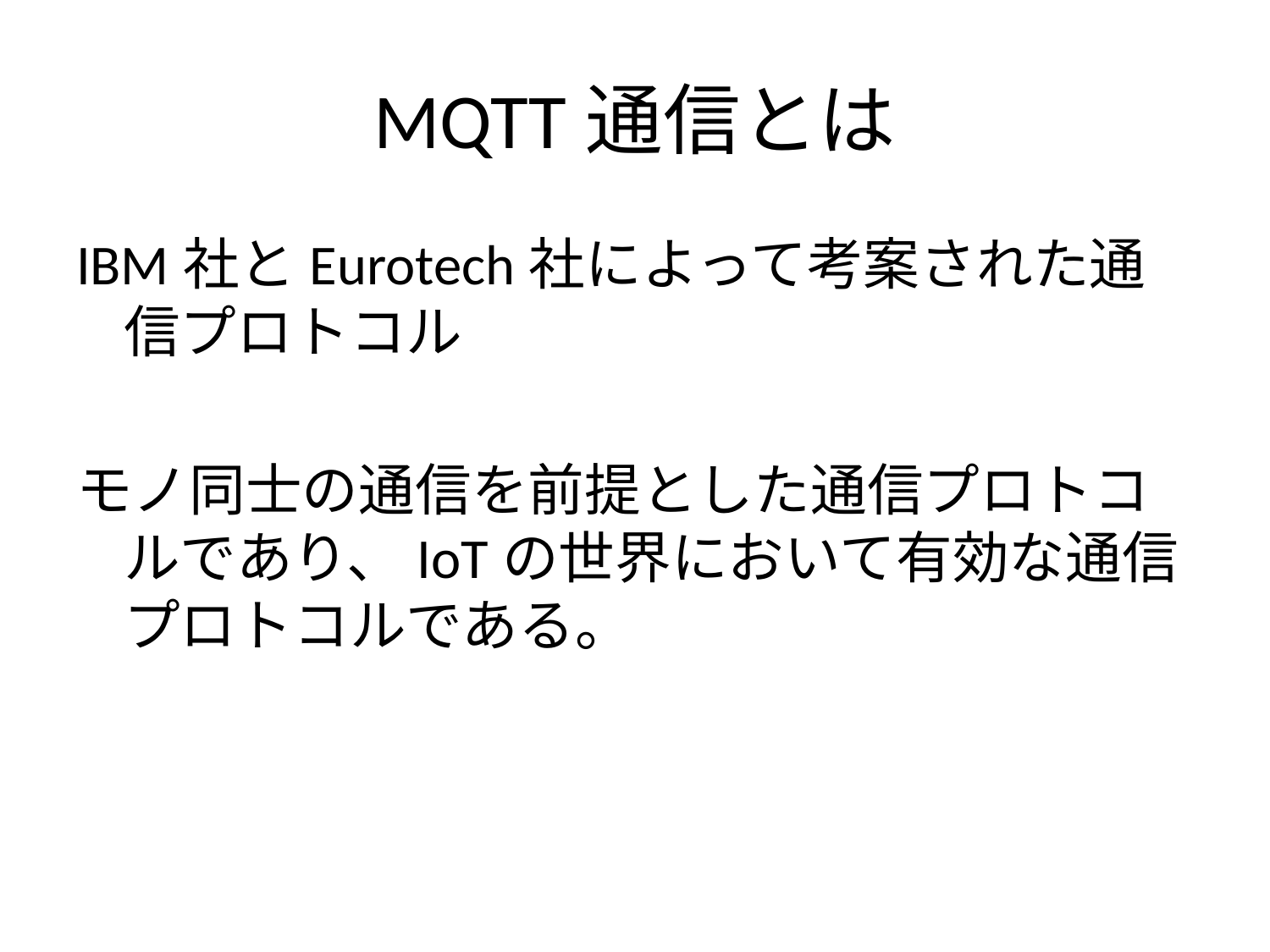

# MQTT通信とは
IBM社とEurotech社によって考案された通信プロトコル

モノ同士の通信を前提とした通信プロトコルであり、IoTの世界において有効な通信プロトコルである。